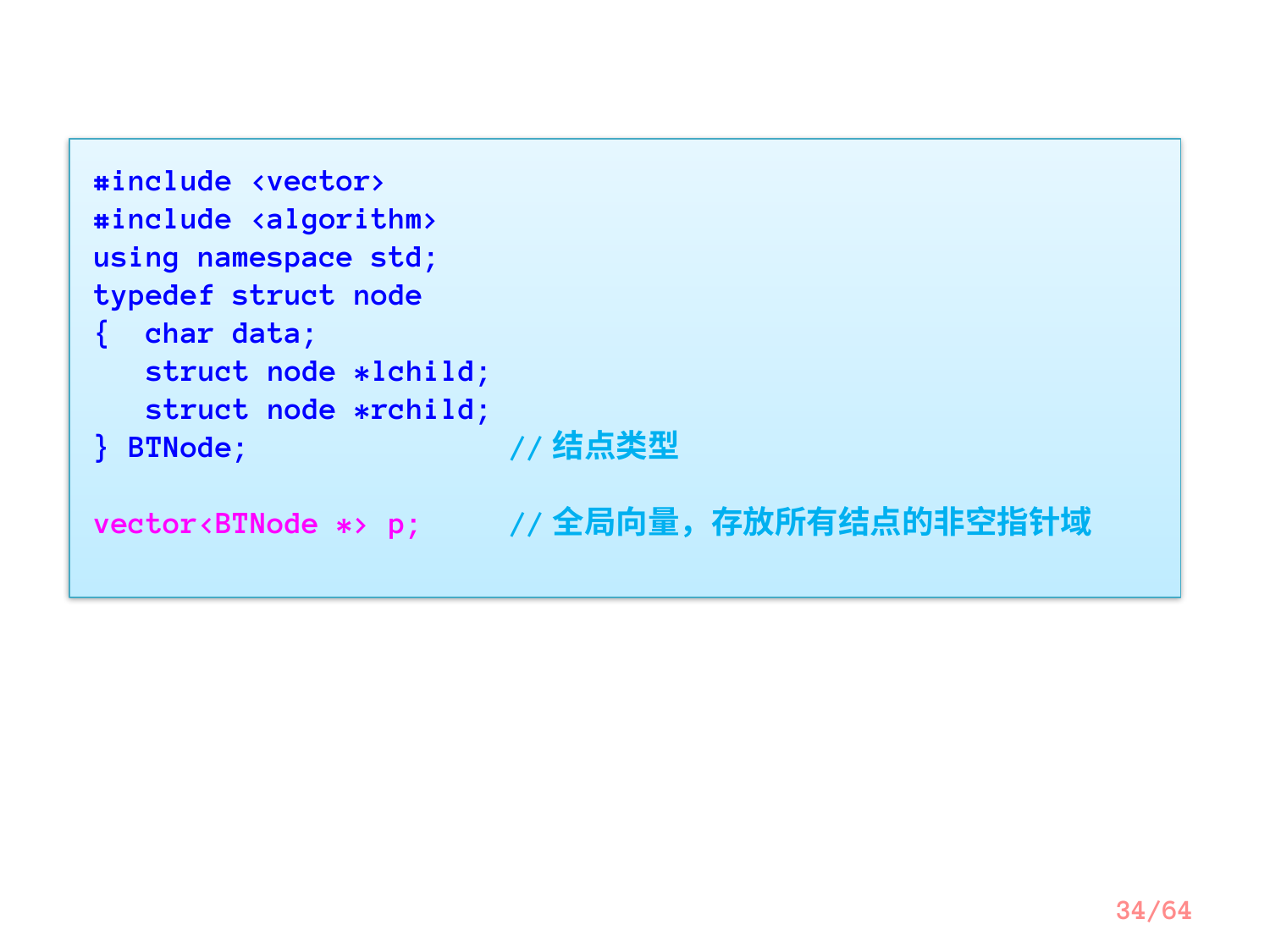

#include <vector>
#include <algorithm>
using namespace std;
typedef struct node
{  char data;
   struct node *lchild;
   struct node *rchild;
} BTNode;		  //结点类型
vector<BTNode *> p;	  //全局向量，存放所有结点的非空指针域

34/64